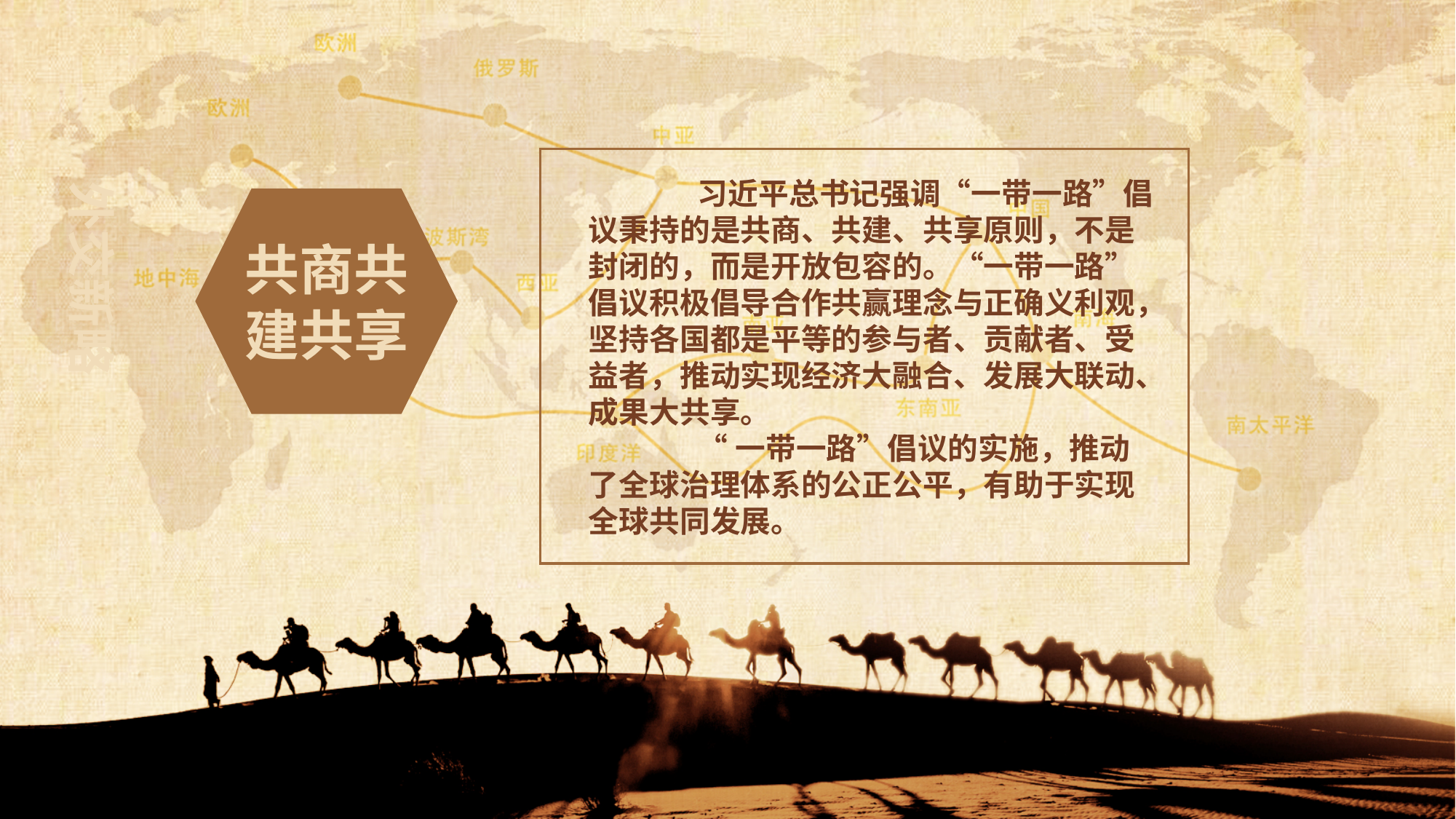

习近平总书记强调“一带一路”倡议秉持的是共商、共建、共享原则，不是封闭的，而是开放包容的。“一带一路”倡议积极倡导合作共赢理念与正确义利观，坚持各国都是平等的参与者、贡献者、受益者，推动实现经济大融合、发展大联动、成果大共享。
	“一带一路”倡议的实施，推动了全球治理体系的公正公平，有助于实现全球共同发展。
外交新略
共商共建共享